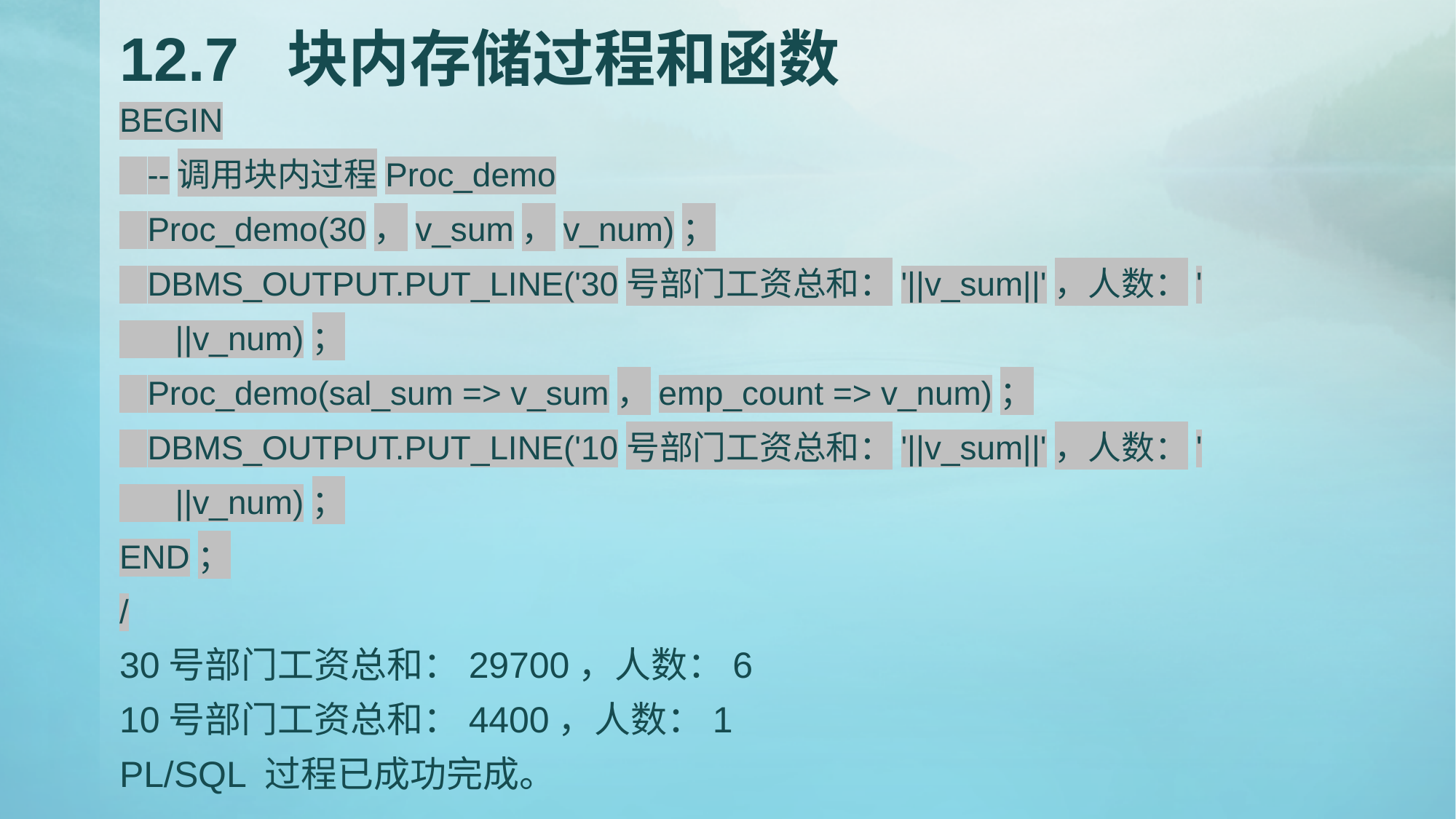

# 12.7  块内存储过程和函数
BEGIN
   --调用块内过程Proc_demo
   Proc_demo(30，v_sum，v_num)；
   DBMS_OUTPUT.PUT_LINE('30号部门工资总和：'||v_sum||'，人数：'
      ||v_num)；
   Proc_demo(sal_sum => v_sum，emp_count => v_num)；
   DBMS_OUTPUT.PUT_LINE('10号部门工资总和：'||v_sum||'，人数：'
      ||v_num)；
END；
/
30号部门工资总和：29700，人数：6
10号部门工资总和：4400，人数：1
PL/SQL 过程已成功完成。